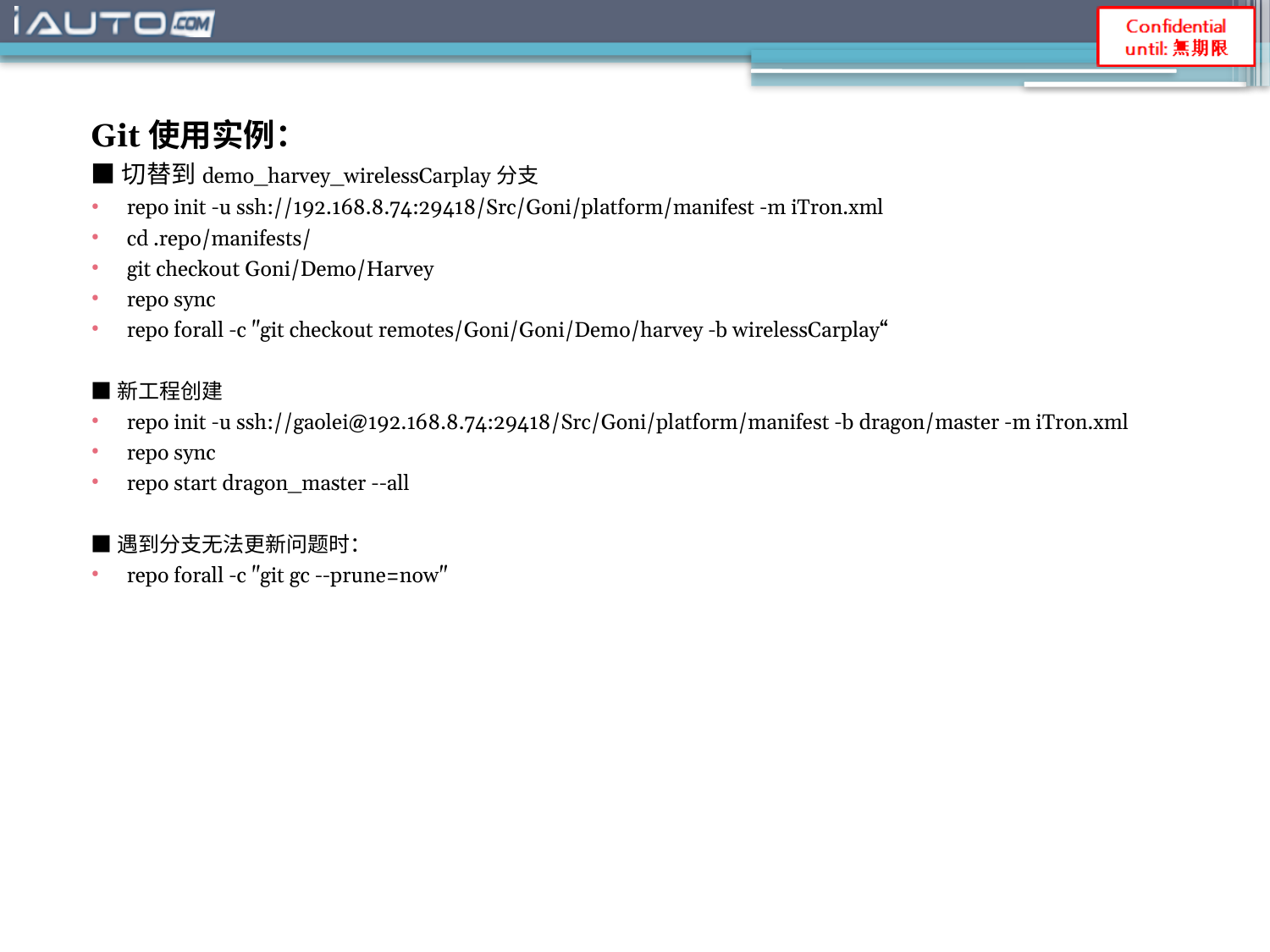

Git使用实例：
■切替到demo_harvey_wirelessCarplay分支
repo init -u ssh://192.168.8.74:29418/Src/Goni/platform/manifest -m iTron.xml
cd .repo/manifests/
git checkout Goni/Demo/Harvey
repo sync
repo forall -c "git checkout remotes/Goni/Goni/Demo/harvey -b wirelessCarplay“

■新工程创建
repo init -u ssh://gaolei@192.168.8.74:29418/Src/Goni/platform/manifest -b dragon/master -m iTron.xml
repo sync
repo start dragon_master --all

■遇到分支无法更新问题时：
repo forall -c "git gc --prune=now"